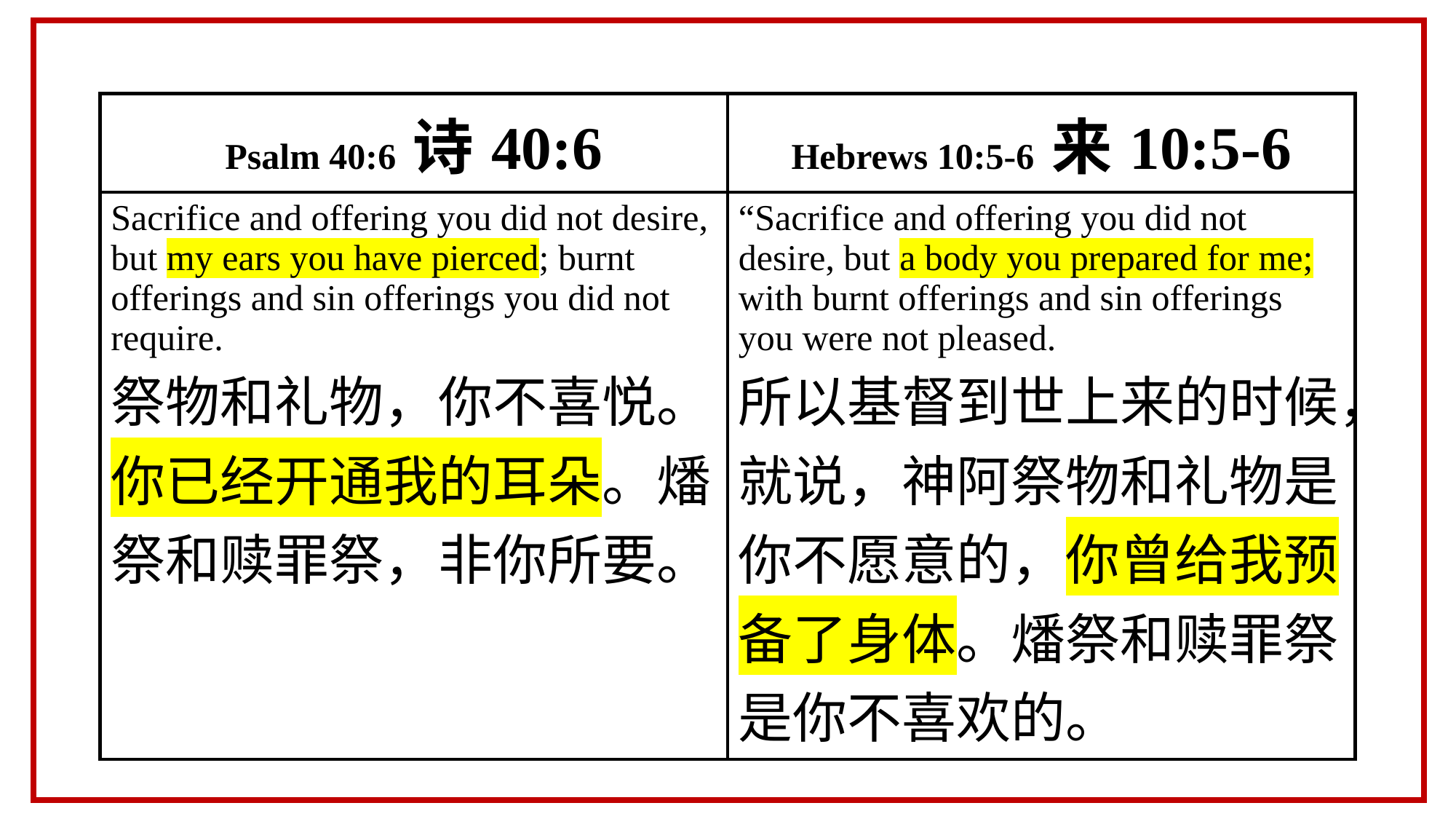

| Psalm 40:6 诗40:6 | Hebrews 10:5-6 来10:5-6 |
| --- | --- |
| Sacrifice and offering you did not desire, but my ears you have pierced; burnt offerings and sin offerings you did not require. 祭物和礼物，你不喜悦。你已经开通我的耳朵。燔祭和赎罪祭，非你所要。 | “Sacrifice and offering you did not desire, but a body you prepared for me; with burnt offerings and sin offerings you were not pleased. 所以基督到世上来的时候，就说，神阿祭物和礼物是你不愿意的，你曾给我预备了身体。燔祭和赎罪祭是你不喜欢的。 |